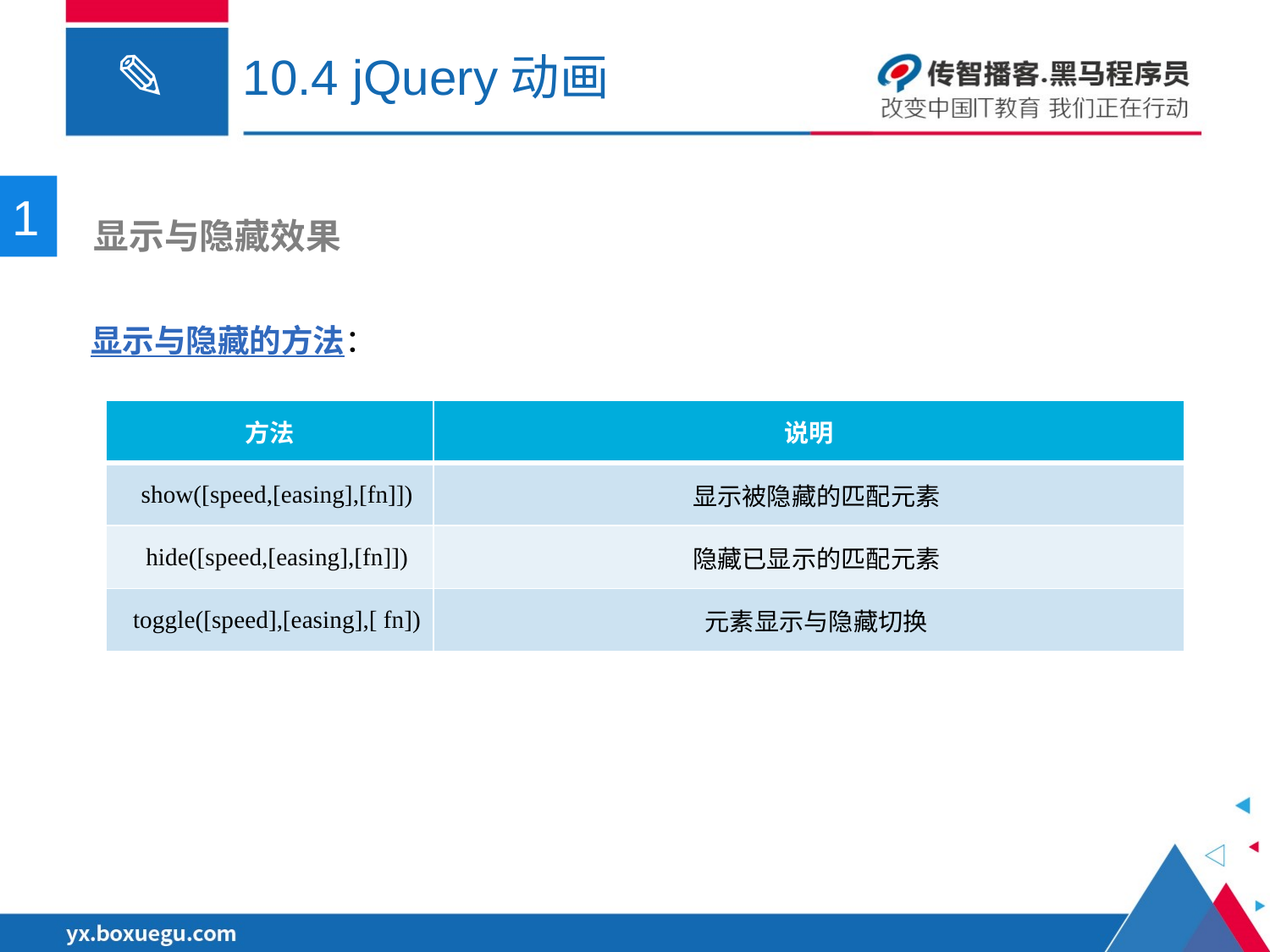

# 10.4 jQuery动画

1
  显示与隐藏效果
显示与隐藏的方法：
| 方法 | 说明 |
| --- | --- |
| show([speed,[easing],[fn]]) | 显示被隐藏的匹配元素 |
| hide([speed,[easing],[fn]]) | 隐藏已显示的匹配元素 |
| toggle([speed],[easing],[ fn]) | 元素显示与隐藏切换 |